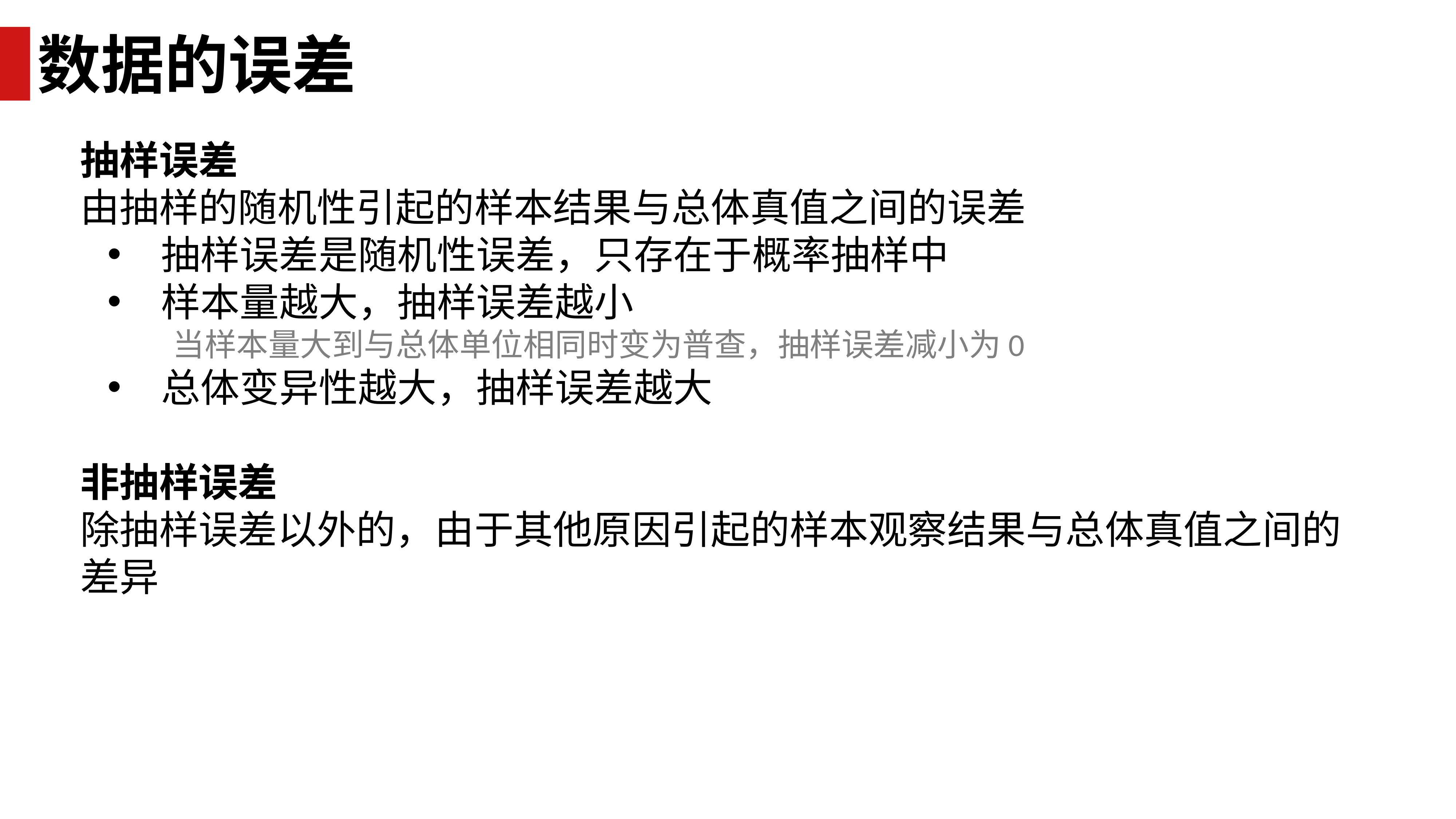

数据的误差

抽样误差
由抽样的随机性引起的样本结果与总体真值之间的误差
抽样误差是随机性误差，只存在于概率抽样中
样本量越大，抽样误差越小
        当样本量大到与总体单位相同时变为普查，抽样误差减小为0
总体变异性越大，抽样误差越大

非抽样误差
除抽样误差以外的，由于其他原因引起的样本观察结果与总体真值之间的差异
42